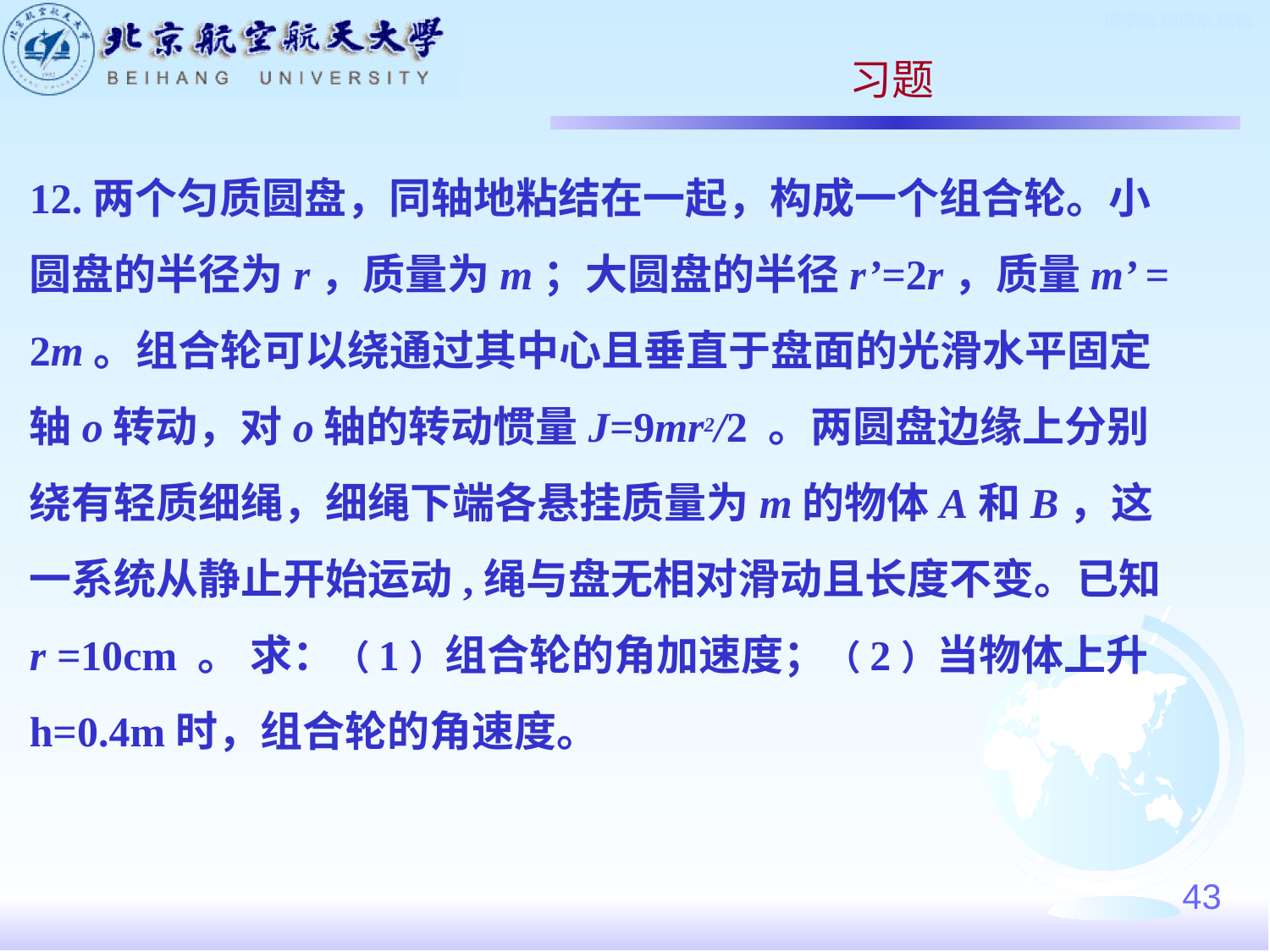

习题
12.两个匀质圆盘，同轴地粘结在一起，构成一个组合轮。小圆盘的半径为r，质量为m；大圆盘的半径r’=2r，质量m’ = 2m。组合轮可以绕通过其中心且垂直于盘面的光滑水平固定轴o转动，对o轴的转动惯量J=9mr2/2 。两圆盘边缘上分别绕有轻质细绳，细绳下端各悬挂质量为m的物体A和B，这一系统从静止开始运动,绳与盘无相对滑动且长度不变。已知r =10cm 。 求：（1）组合轮的角加速度；（2）当物体上升h=0.4m时，组合轮的角速度。

43